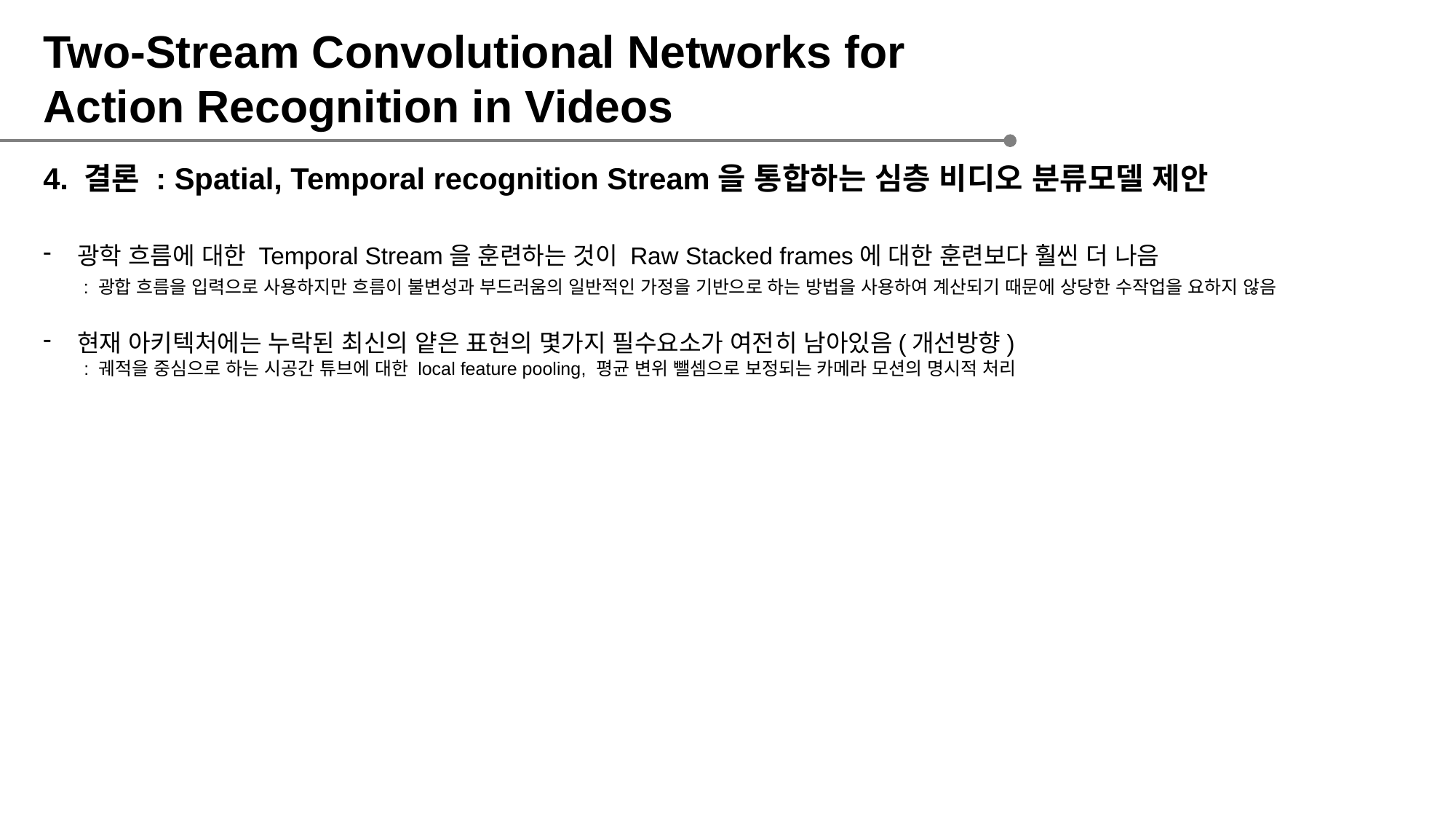

Two-Stream Convolutional Networks for Action Recognition in Videos

4. 결론 : Spatial, Temporal recognition Stream을 통합하는 심층 비디오 분류모델 제안

광학 흐름에 대한 Temporal Stream을 훈련하는 것이 Raw Stacked frames에 대한 훈련보다 훨씬 더 나음
      : 광합 흐름을 입력으로 사용하지만 흐름이 불변성과 부드러움의 일반적인 가정을 기반으로 하는 방법을 사용하여 계산되기 때문에 상당한 수작업을 요하지 않음

현재 아키텍처에는 누락된 최신의 얕은 표현의 몇가지 필수요소가 여전히 남아있음(개선방향)
        : 궤적을 중심으로 하는 시공간 튜브에 대한 local feature pooling, 평균 변위 뺄셈으로 보정되는 카메라 모션의 명시적 처리